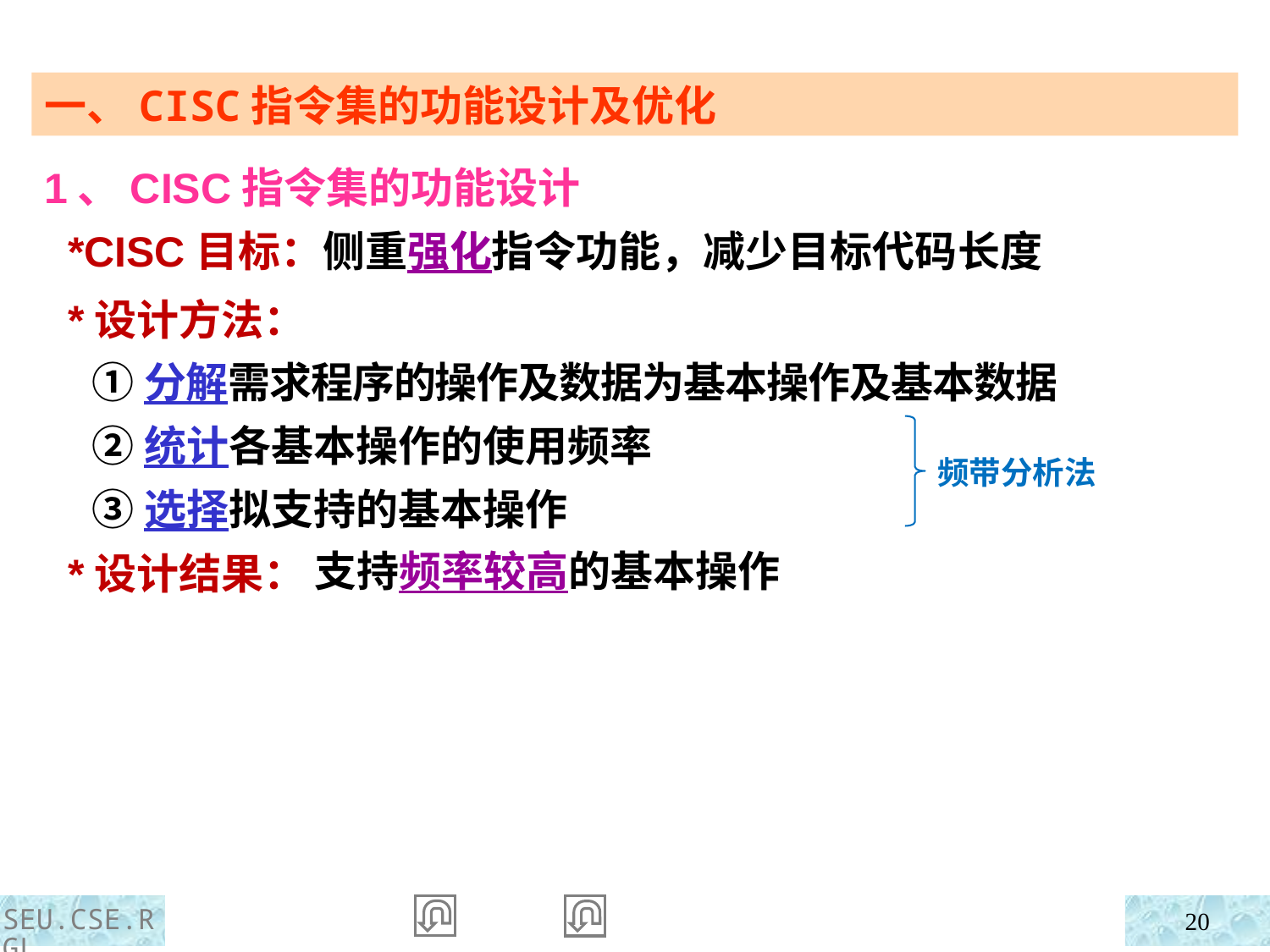

一、CISC指令集的功能设计及优化
1、CISC指令集的功能设计
  *CISC目标：侧重强化指令功能，减少目标代码长度
  *设计方法：

  *设计结果：
     ①分解需求程序的操作及数据为基本操作及基本数据
     ②统计各基本操作的使用频率
     ③选择拟支持的基本操作

频带分析法
支持频率较高的基本操作

SEU.CSE.RGL

20